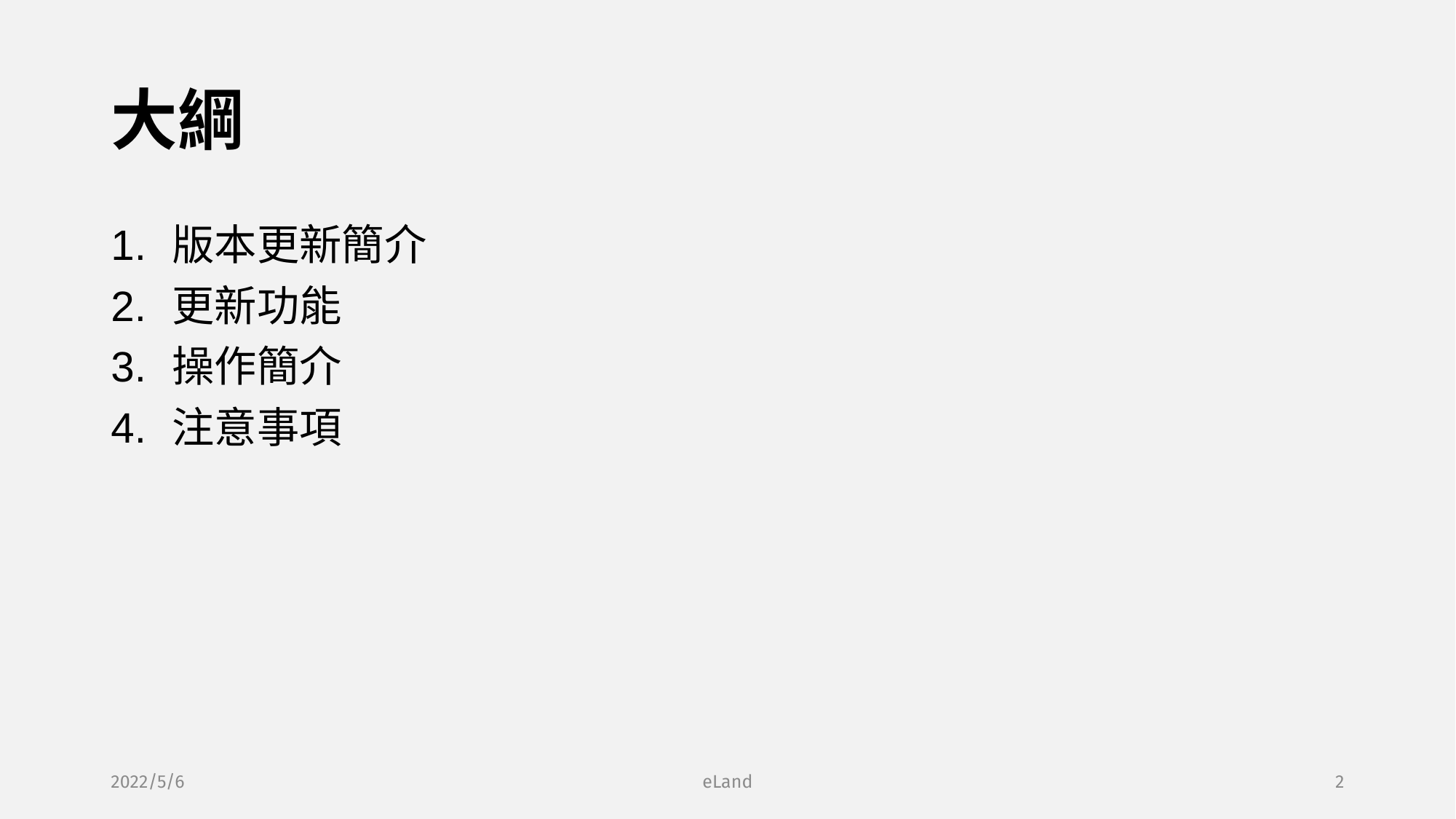

# 大綱
版本更新簡介
更新功能
操作簡介
注意事項
2022/5/6
eLand
2